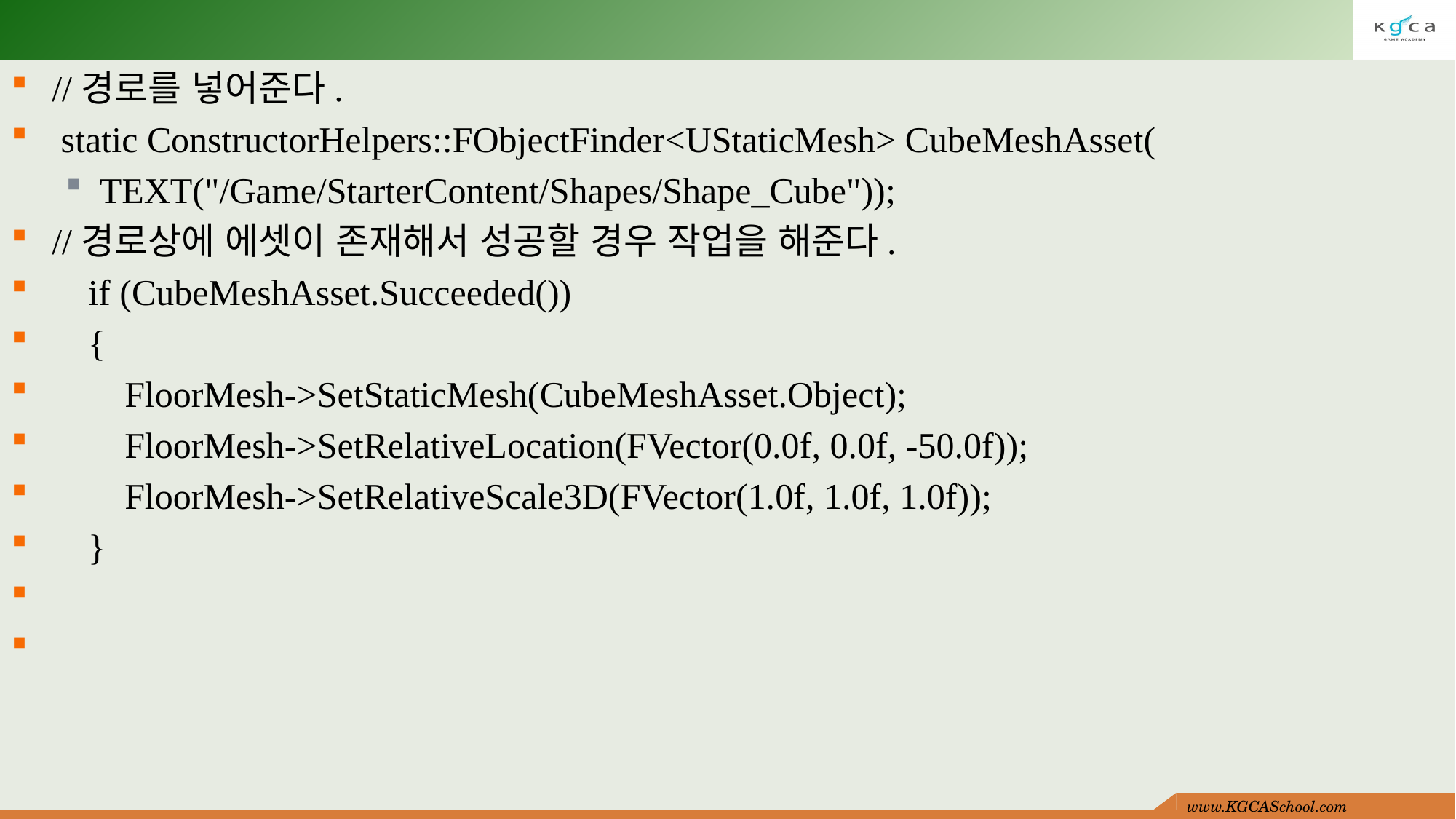

#
//경로를 넣어준다.
 static ConstructorHelpers::FObjectFinder<UStaticMesh> CubeMeshAsset(
TEXT("/Game/StarterContent/Shapes/Shape_Cube"));
//경로상에 에셋이 존재해서 성공할 경우 작업을 해준다.
    if (CubeMeshAsset.Succeeded())
    {
        FloorMesh->SetStaticMesh(CubeMeshAsset.Object);
        FloorMesh->SetRelativeLocation(FVector(0.0f, 0.0f, -50.0f));
        FloorMesh->SetRelativeScale3D(FVector(1.0f, 1.0f, 1.0f));
    }